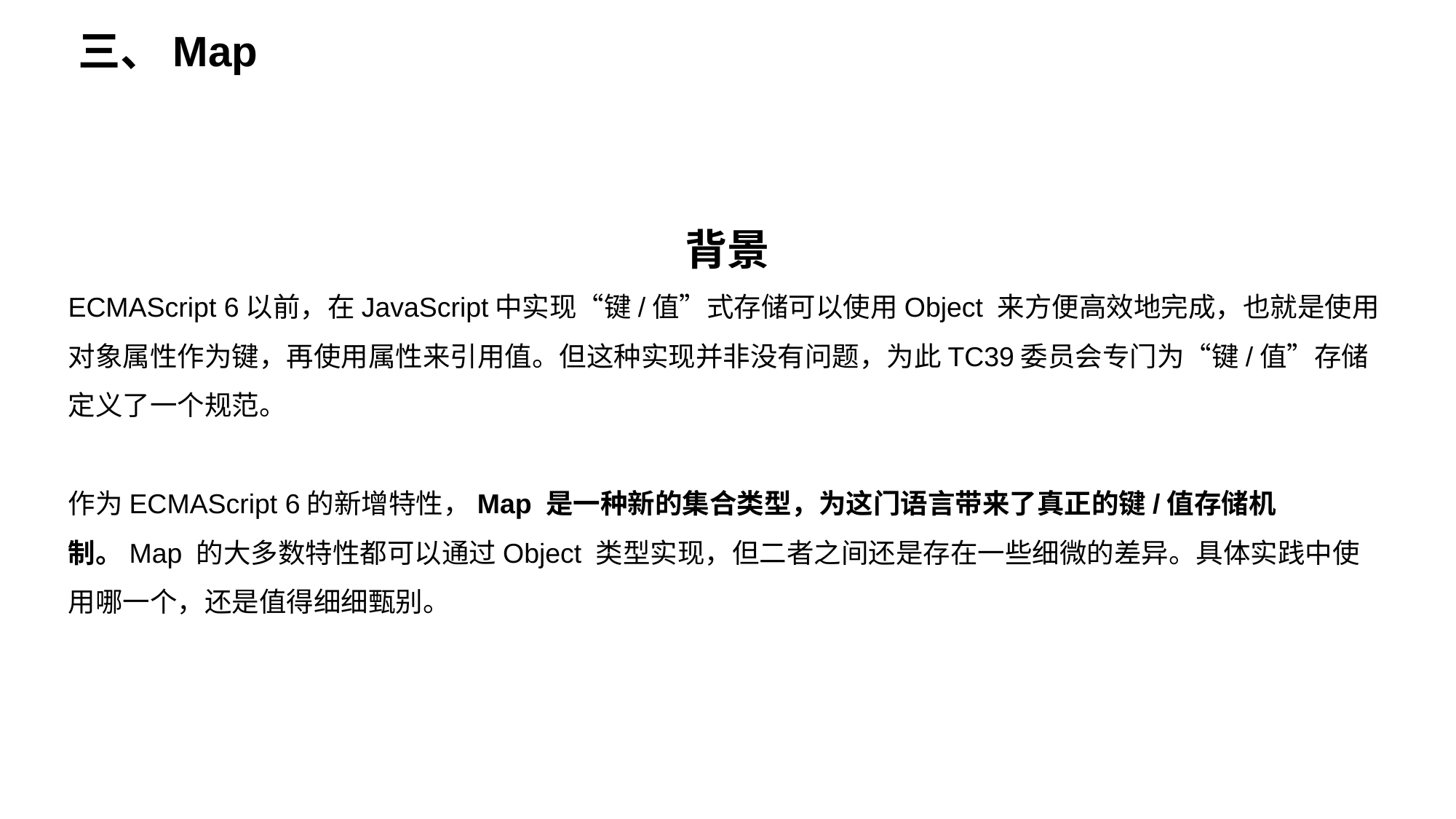

三、Map
背景
ECMAScript 6以前，在JavaScript中实现“键/值”式存储可以使用Object 来方便高效地完成，也就是使用对象属性作为键，再使用属性来引用值。但这种实现并非没有问题，为此TC39委员会专门为“键/值”存储定义了一个规范。

作为ECMAScript 6的新增特性，Map 是一种新的集合类型，为这门语言带来了真正的键/值存储机制。Map 的大多数特性都可以通过Object 类型实现，但二者之间还是存在一些细微的差异。具体实践中使用哪一个，还是值得细细甄别。